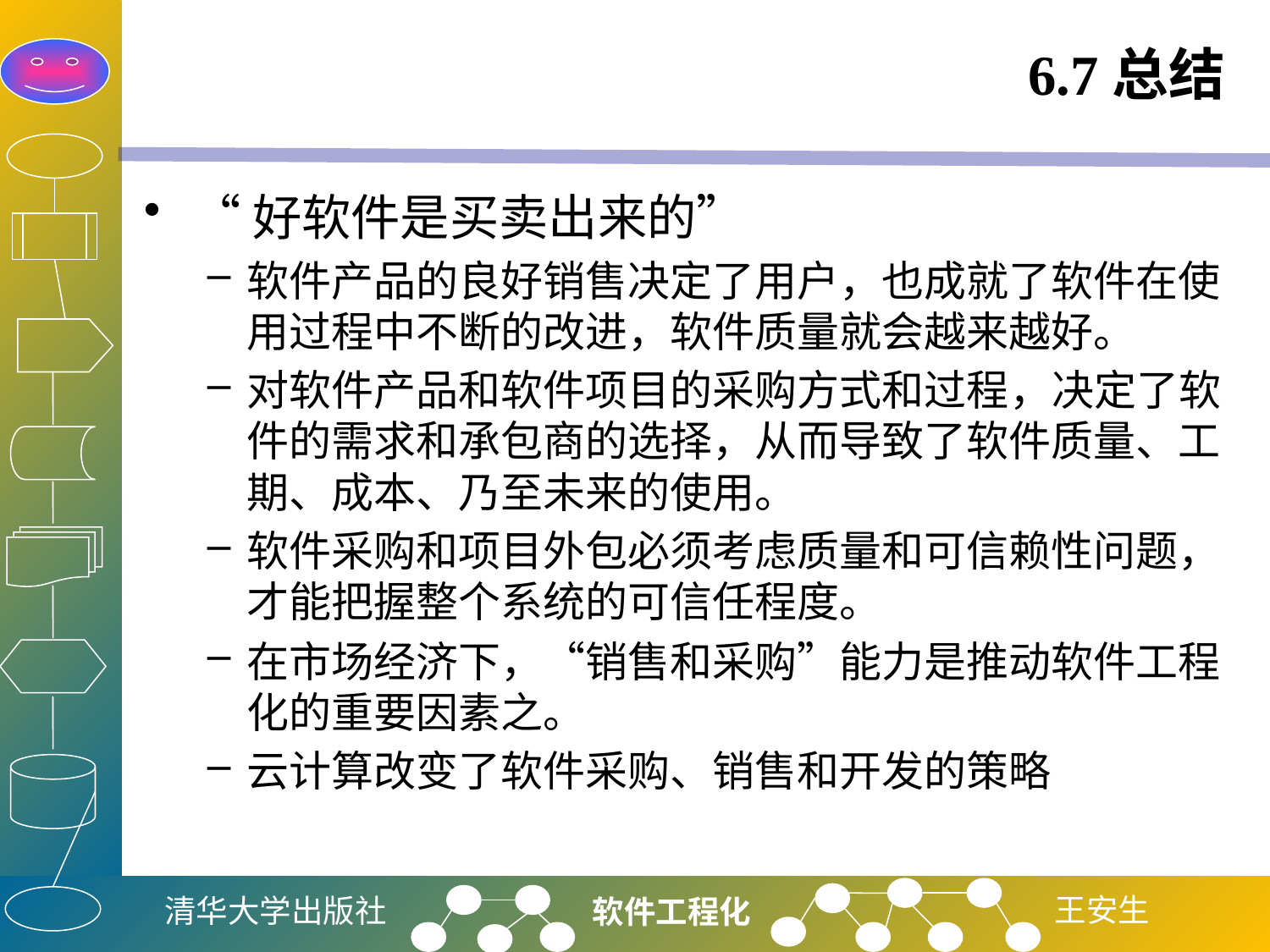

# 6.7总结
“好软件是买卖出来的”
软件产品的良好销售决定了用户，也成就了软件在使用过程中不断的改进，软件质量就会越来越好。
对软件产品和软件项目的采购方式和过程，决定了软件的需求和承包商的选择，从而导致了软件质量、工期、成本、乃至未来的使用。
软件采购和项目外包必须考虑质量和可信赖性问题，才能把握整个系统的可信任程度。
在市场经济下，“销售和采购”能力是推动软件工程化的重要因素之。
云计算改变了软件采购、销售和开发的策略